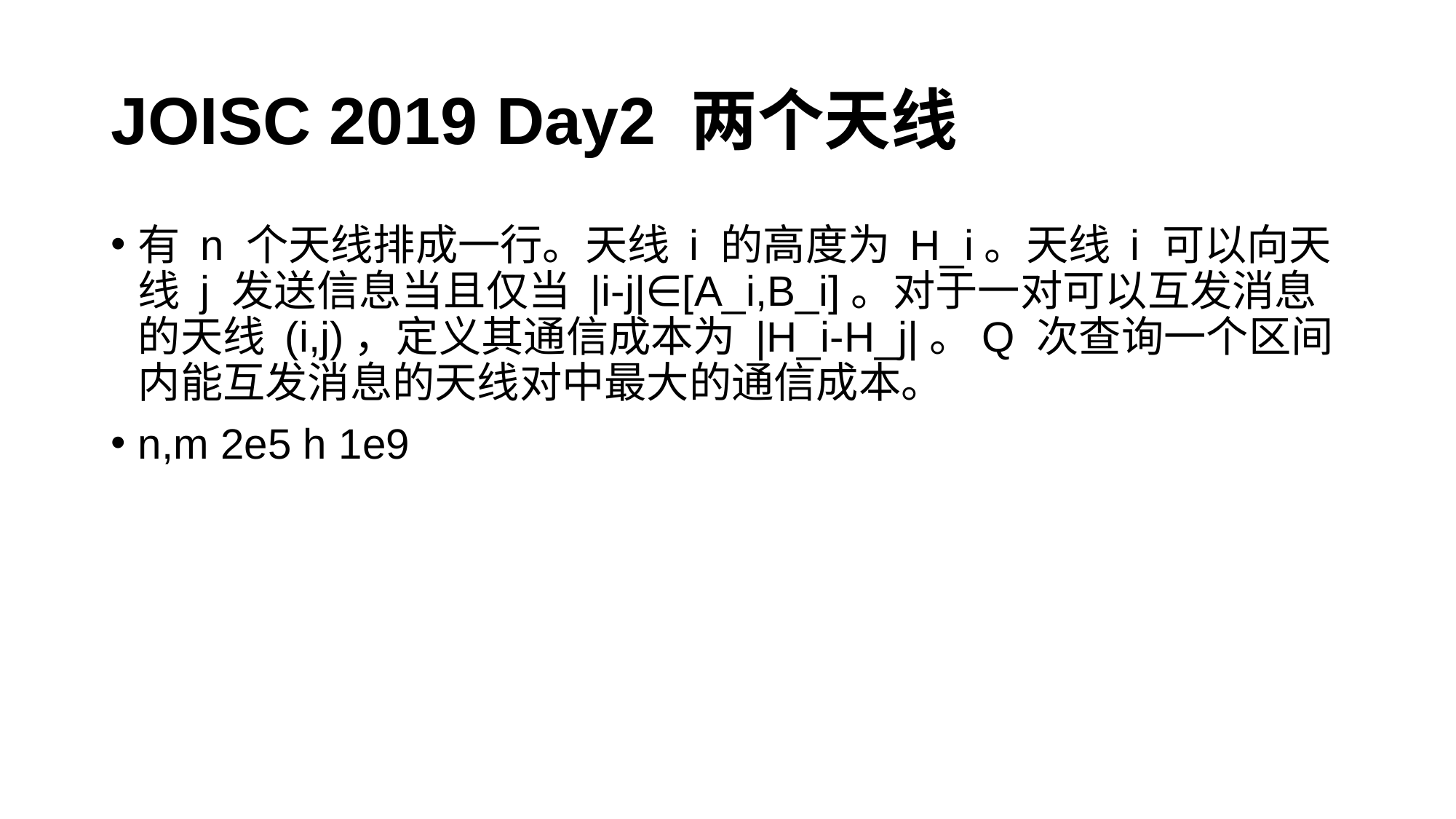

# JOISC 2019 Day2 两个天线
有 n 个天线排成一行。天线 i 的高度为 H_i。天线 i 可以向天线 j 发送信息当且仅当 |i-j|∈[A_i,B_i]。对于一对可以互发消息的天线 (i,j)，定义其通信成本为 |H_i-H_j|。Q 次查询一个区间内能互发消息的天线对中最大的通信成本。
n,m 2e5 h 1e9